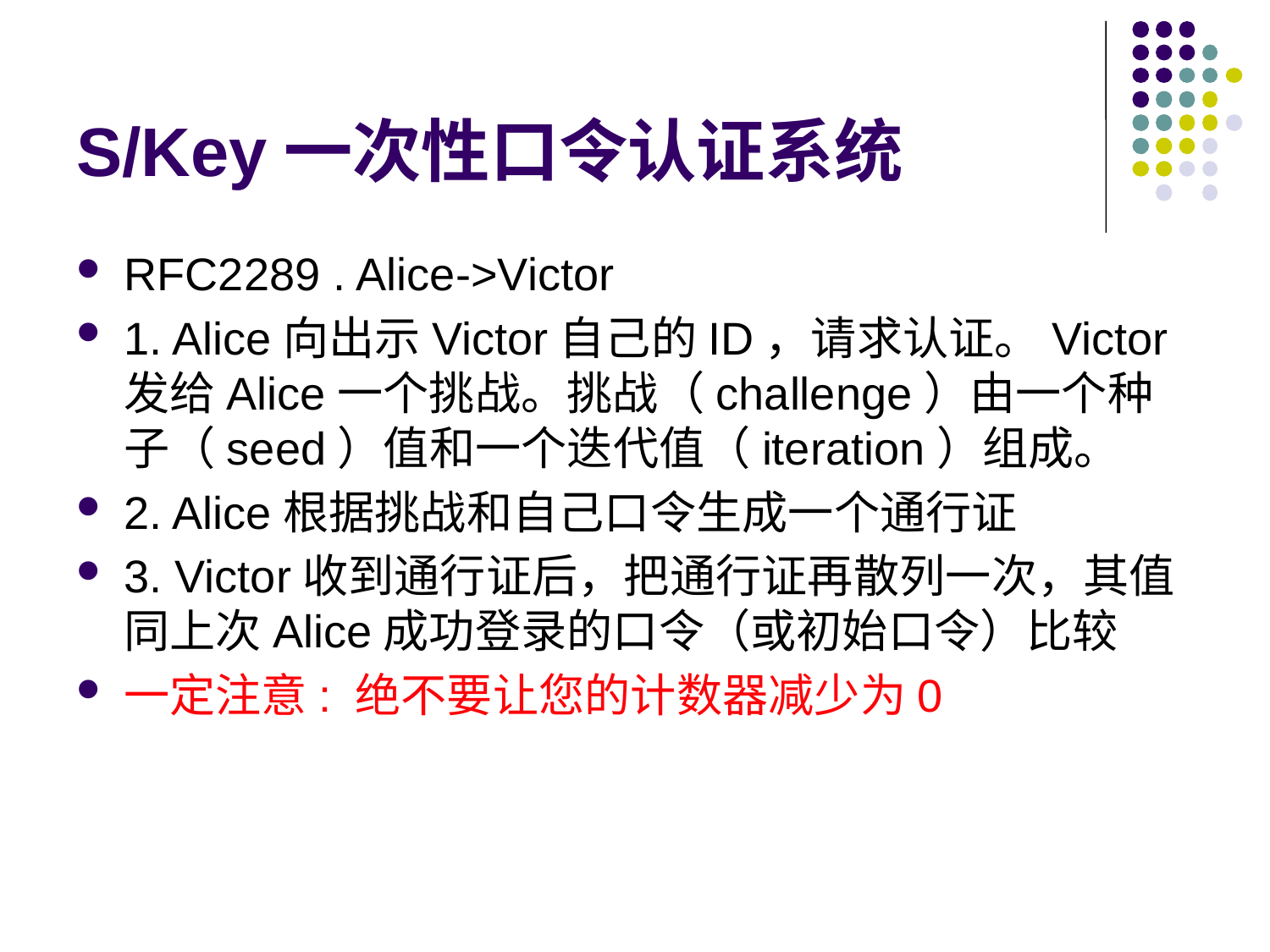

# S/Key一次性口令认证系统
RFC2289 . Alice->Victor
1. Alice向出示Victor自己的ID，请求认证。Victor发给Alice一个挑战。挑战（challenge）由一个种子（seed）值和一个迭代值（iteration）组成。
2. Alice根据挑战和自己口令生成一个通行证
3. Victor收到通行证后，把通行证再散列一次，其值同上次Alice成功登录的口令（或初始口令）比较
一定注意: 绝不要让您的计数器减少为0